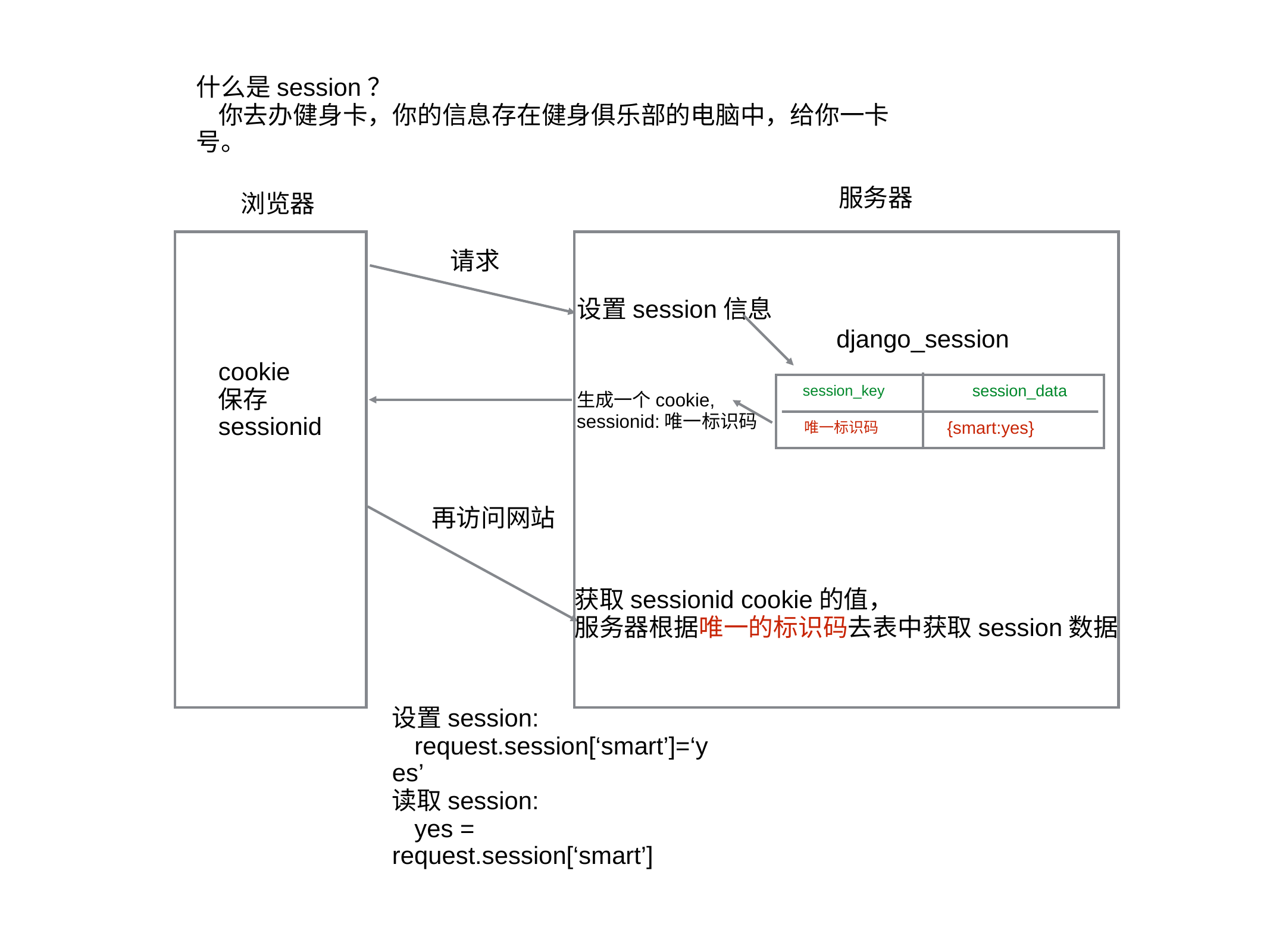

什么是session？
你去办健身卡，你的信息存在健身俱乐部的电脑中，给你一卡号。
服务器
浏览器

请求

设置session信息

django_session
cookie
保存sessionid

session_data
session_key
生成一个cookie,
sessionid:唯一标识码

唯一标识码
{smart:yes}
再访问网站

获取sessionid cookie的值，
服务器根据唯一的标识码去表中获取session数据
设置session:
request.session[‘smart’]=‘yes’
读取session:
yes = request.session[‘smart’]